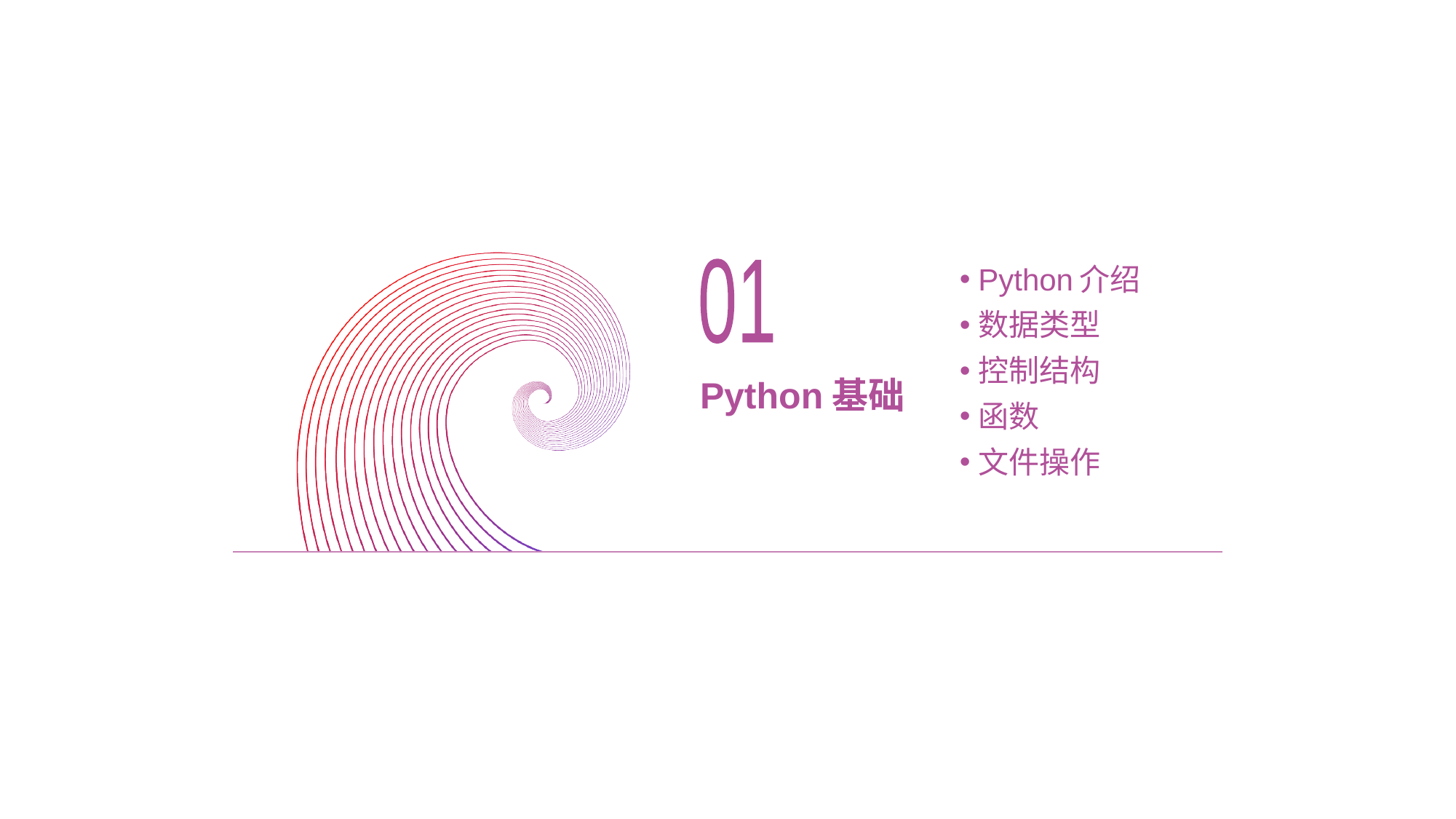

01
Python介绍
数据类型
控制结构
函数
文件操作
# Python基础